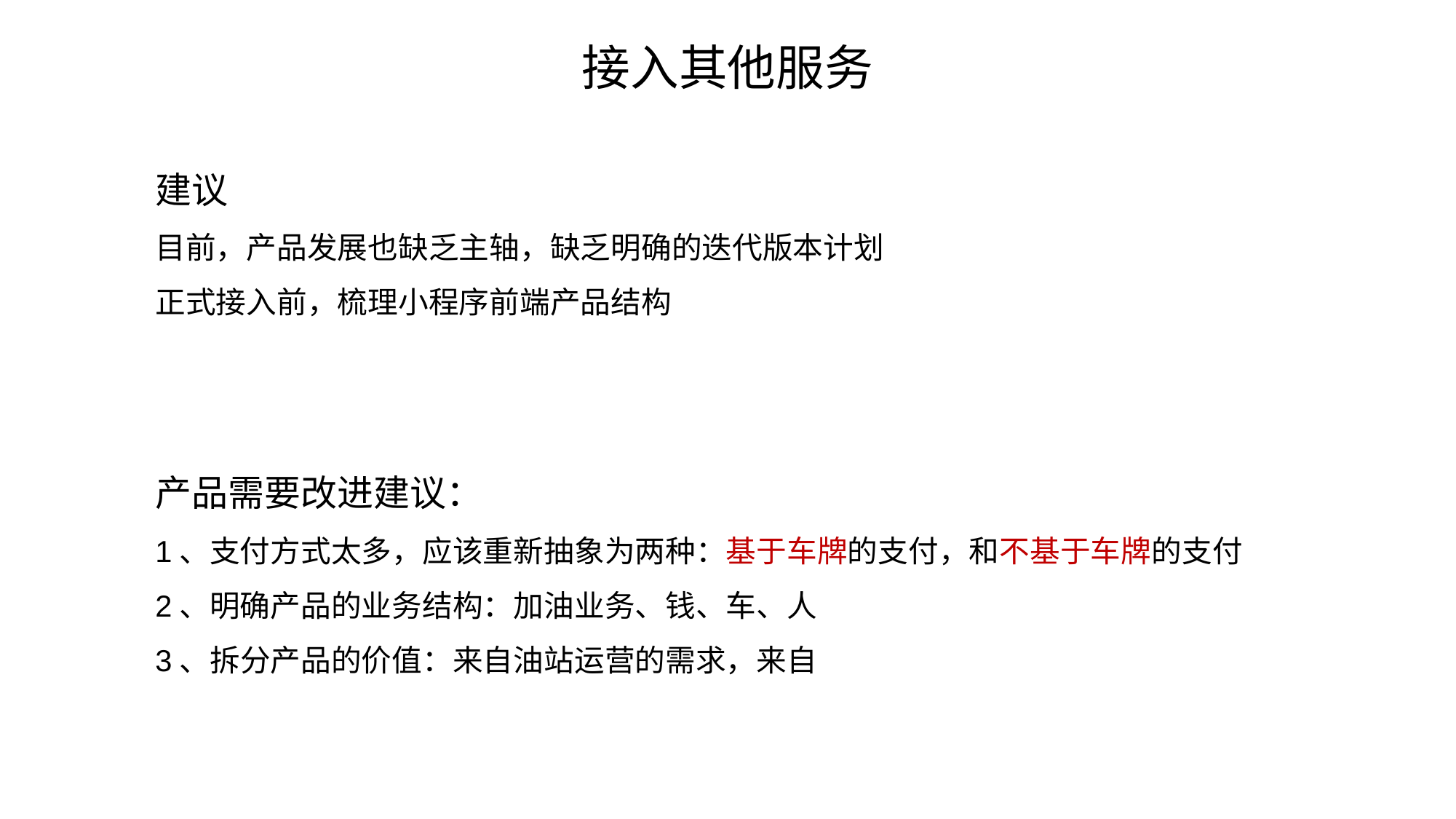

接入其他服务
建议
目前，产品发展也缺乏主轴，缺乏明确的迭代版本计划
正式接入前，梳理小程序前端产品结构
产品需要改进建议：
1、支付方式太多，应该重新抽象为两种：基于车牌的支付，和不基于车牌的支付
2、明确产品的业务结构：加油业务、钱、车、人
3、拆分产品的价值：来自油站运营的需求，来自